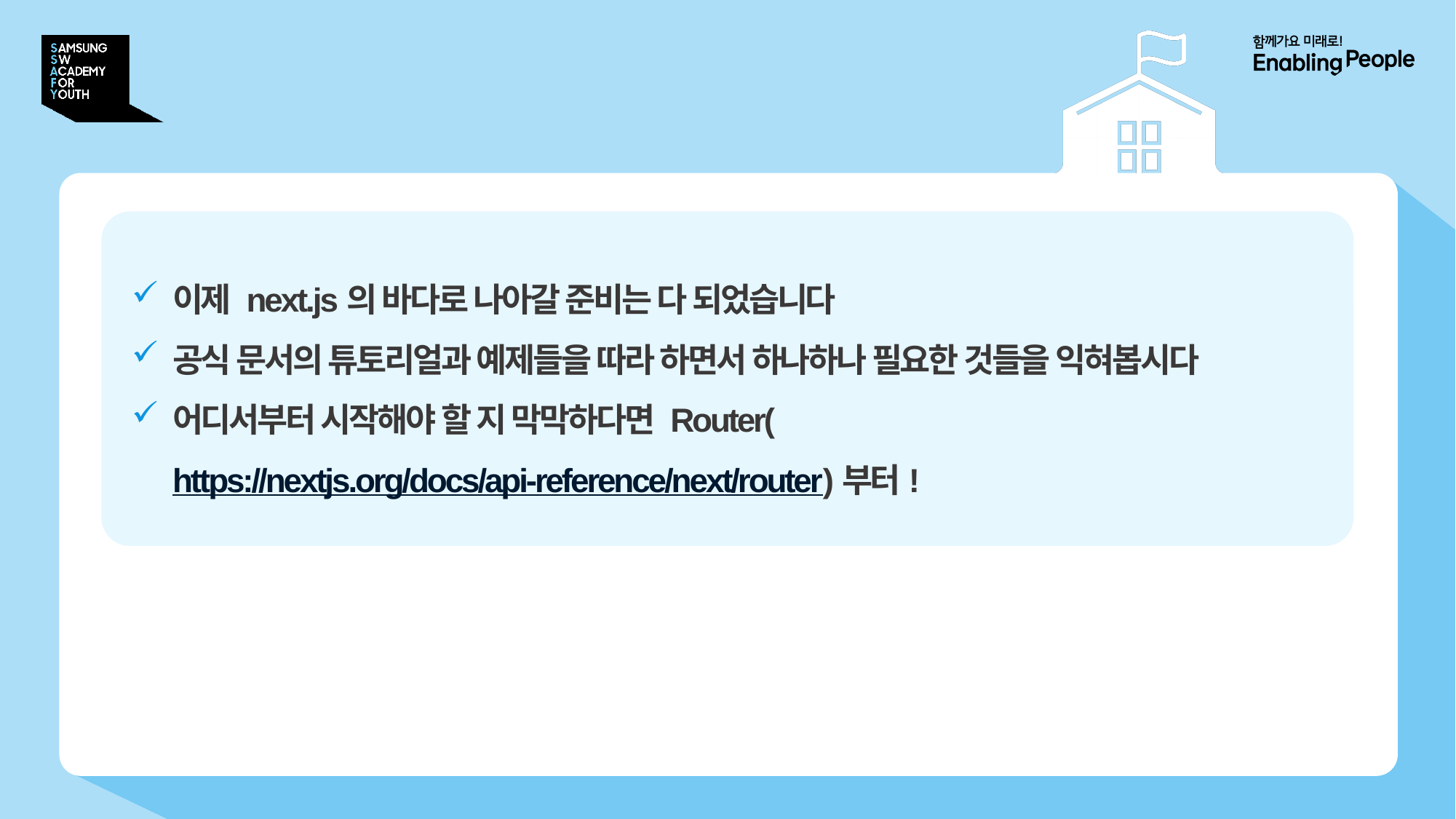

# 공식 문서를 따라가보자

이제 next.js의 바다로 나아갈 준비는 다 되었습니다
공식 문서의 튜토리얼과 예제들을 따라 하면서 하나하나 필요한 것들을 익혀봅시다
어디서부터 시작해야 할 지 막막하다면 Router(https://nextjs.org/docs/api-reference/next/router)부터!